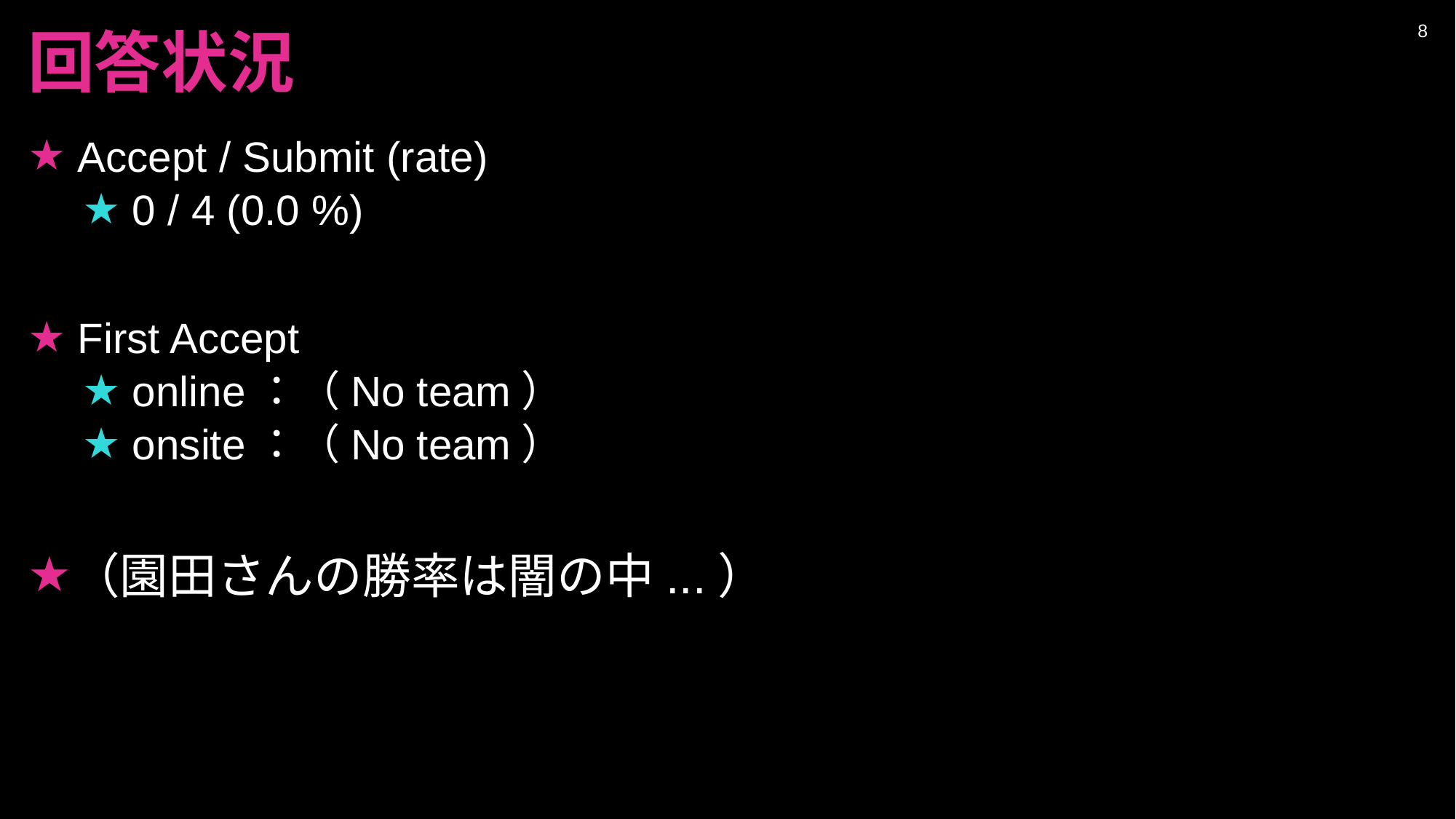

# 回答状況
8
 Accept / Submit (rate)
 0 / 4 (0.0 %)

 First Accept
 online：（No team）
 onsite：（No team）

（園田さんの勝率は闇の中...）